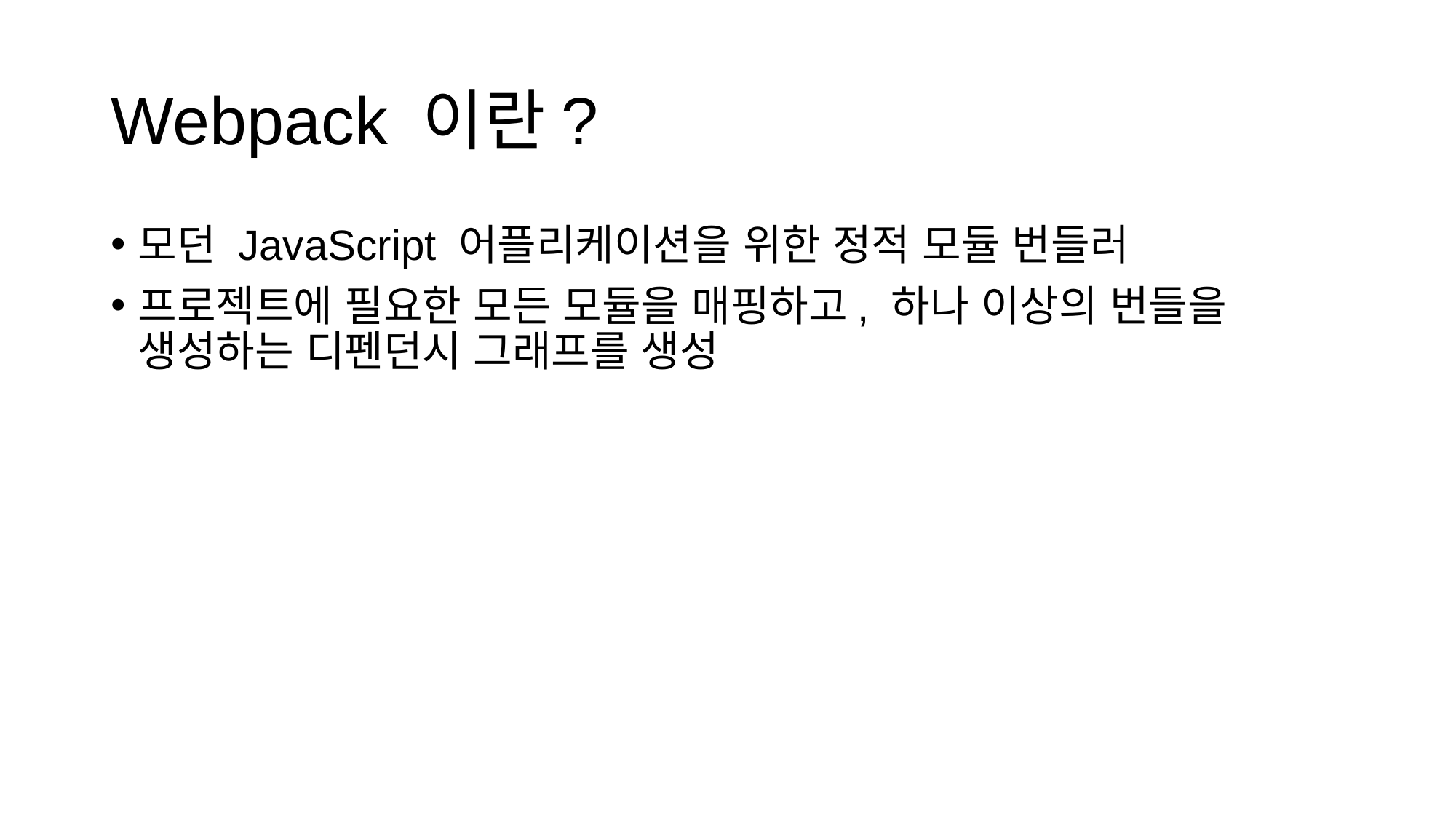

# Webpack 이란?
모던 JavaScript 어플리케이션을 위한 정적 모듈 번들러
프로젝트에 필요한 모든 모듈을 매핑하고, 하나 이상의 번들을 생성하는 디펜던시 그래프를 생성